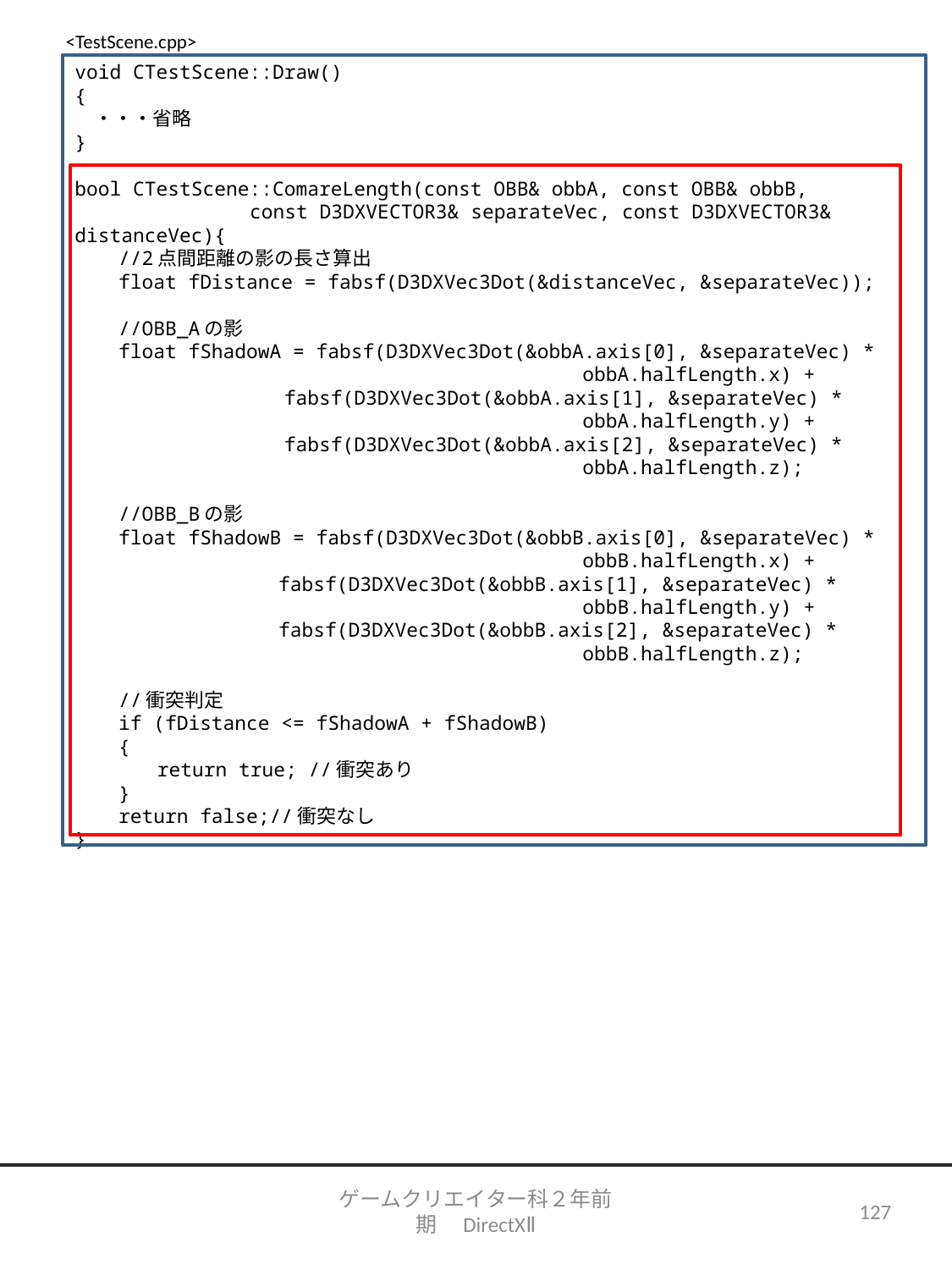

<TestScene.cpp>
void CTestScene::Draw()
{
　・・・省略
}

bool CTestScene::ComareLength(const OBB& obbA, const OBB& obbB,
	　　 const D3DXVECTOR3& separateVec, const D3DXVECTOR3& distanceVec){
　　//2点間距離の影の長さ算出
　　float fDistance = fabsf(D3DXVec3Dot(&distanceVec, &separateVec));

　　//OBB_Aの影
　　float fShadowA = fabsf(D3DXVec3Dot(&obbA.axis[0], &separateVec) *
				obbA.halfLength.x) +
	　　　　fabsf(D3DXVec3Dot(&obbA.axis[1], &separateVec) *
				obbA.halfLength.y) +
	　　　　fabsf(D3DXVec3Dot(&obbA.axis[2], &separateVec) *
				obbA.halfLength.z);

　　//OBB_Bの影
　　float fShadowB = fabsf(D3DXVec3Dot(&obbB.axis[0], &separateVec) *
				obbB.halfLength.x) +
　　　　　　　　 　　fabsf(D3DXVec3Dot(&obbB.axis[1], &separateVec) *
				obbB.halfLength.y) +
　　　　　　　　　　 fabsf(D3DXVec3Dot(&obbB.axis[2], &separateVec) *
				obbB.halfLength.z);

　　//衝突判定
　　if (fDistance <= fShadowA + fShadowB)
　　{
　　　　return true; //衝突あり
　　}
　　return false;//衝突なし
}

ゲームクリエイター科２年前期　DirectXⅡ
127